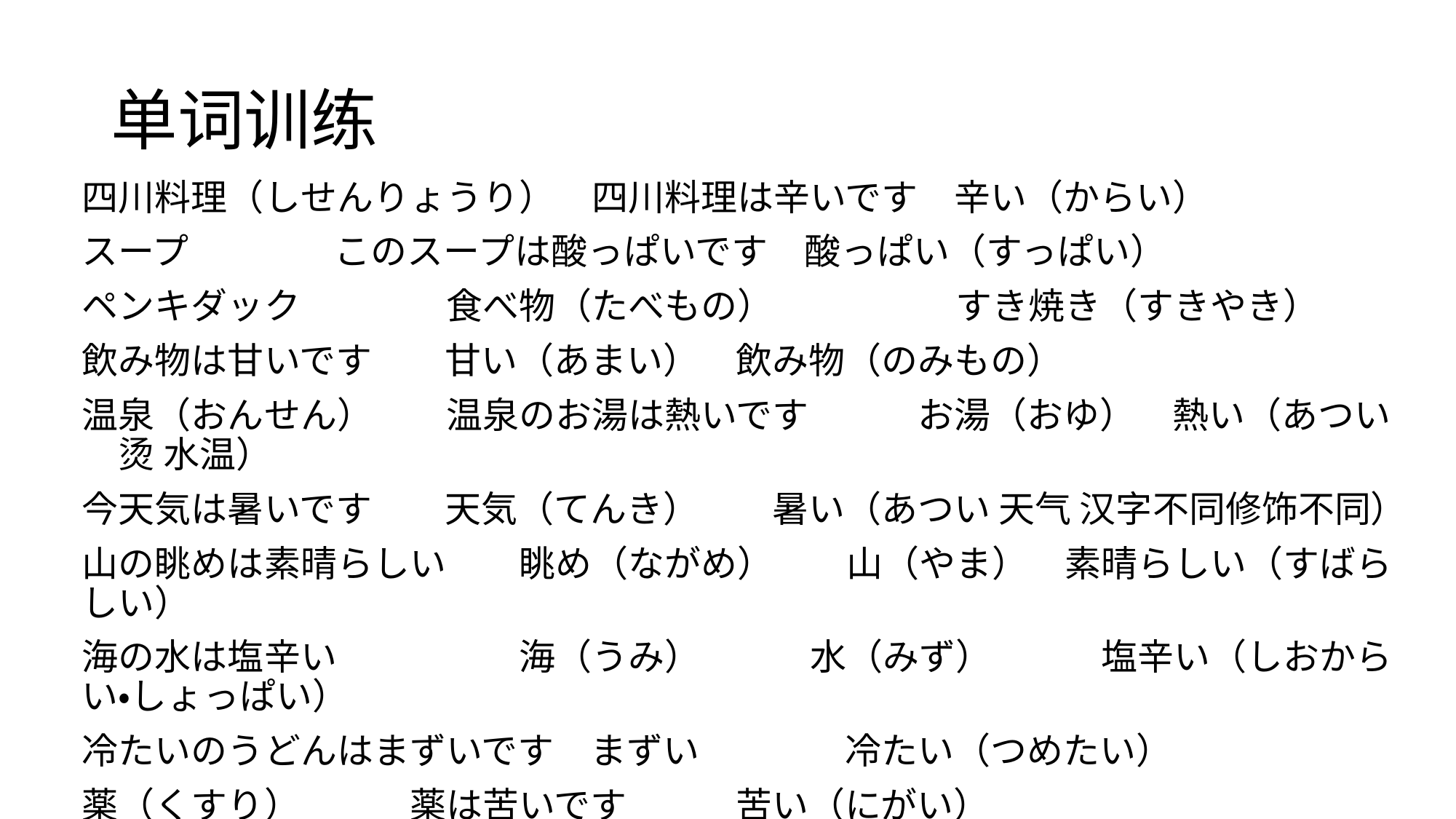

# 单词训练
四川料理（しせんりょうり）　四川料理は辛いです　辛い（からい）
スープ　　　　このスープは酸っぱいです　酸っぱい（すっぱい）
ペンキダック　　　　食べ物（たべもの）　　　　　すき焼き（すきやき）
飲み物は甘いです　　甘い（あまい）　飲み物（のみもの）
温泉（おんせん）　　温泉のお湯は熱いです　　　お湯（おゆ）　熱い（あつい　烫 水温）
今天気は暑いです　　天気（てんき）　　暑い（あつい 天气 汉字不同修饰不同）
山の眺めは素晴らしい　　眺め（ながめ）　　山（やま）　素晴らしい（すばらしい）
海の水は塩辛い　　　　　海（うみ）　　　水（みず）　　　塩辛い（しおからい・しょっぱい）
冷たいのうどんはまずいです　まずい　　　　冷たい（つめたい）
薬（くすり）　　　薬は苦いです　　　苦い（にがい）